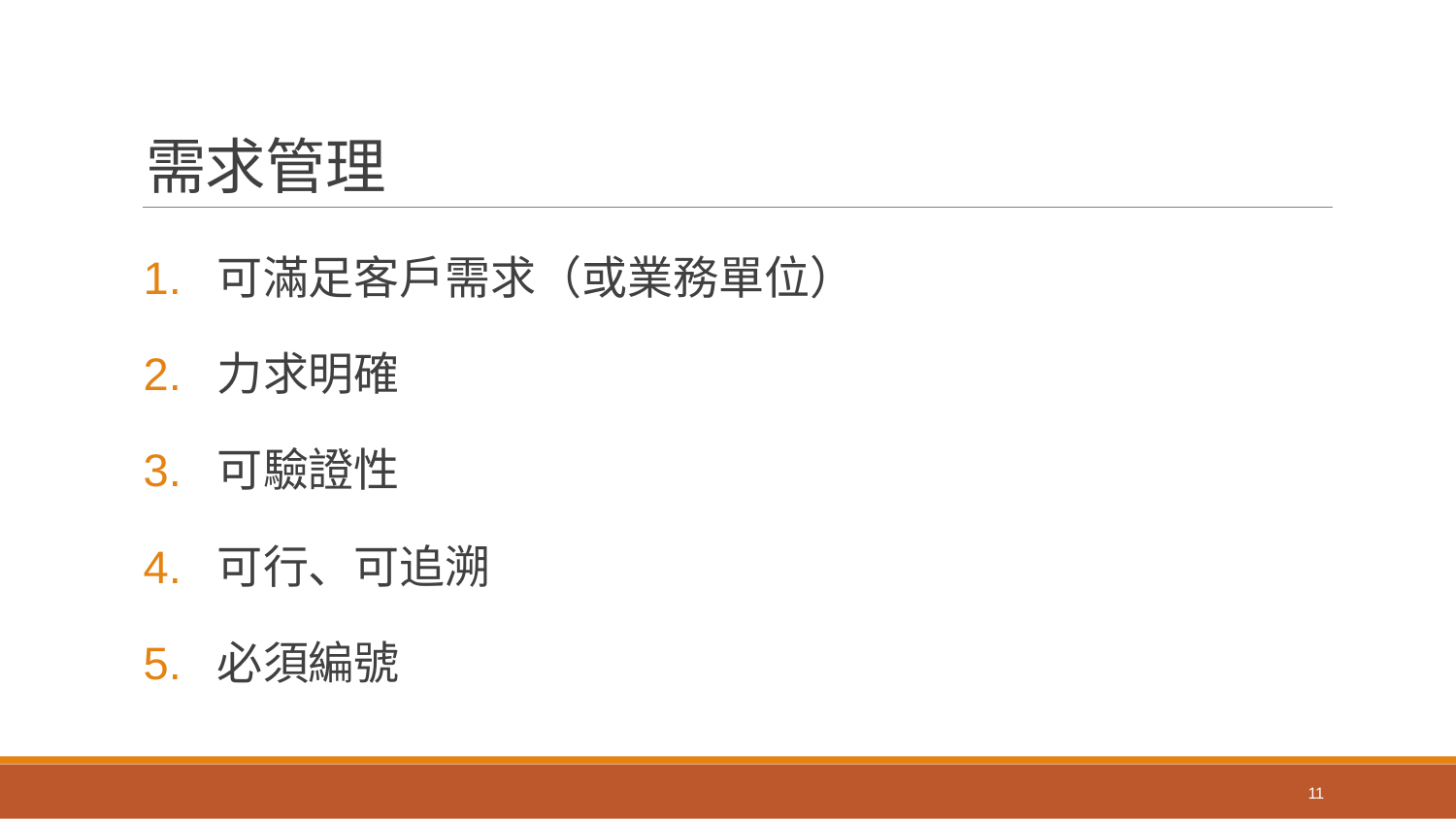

# 需求管理
可滿足客戶需求（或業務單位）
力求明確
可驗證性
可行、可追溯
必須編號
11